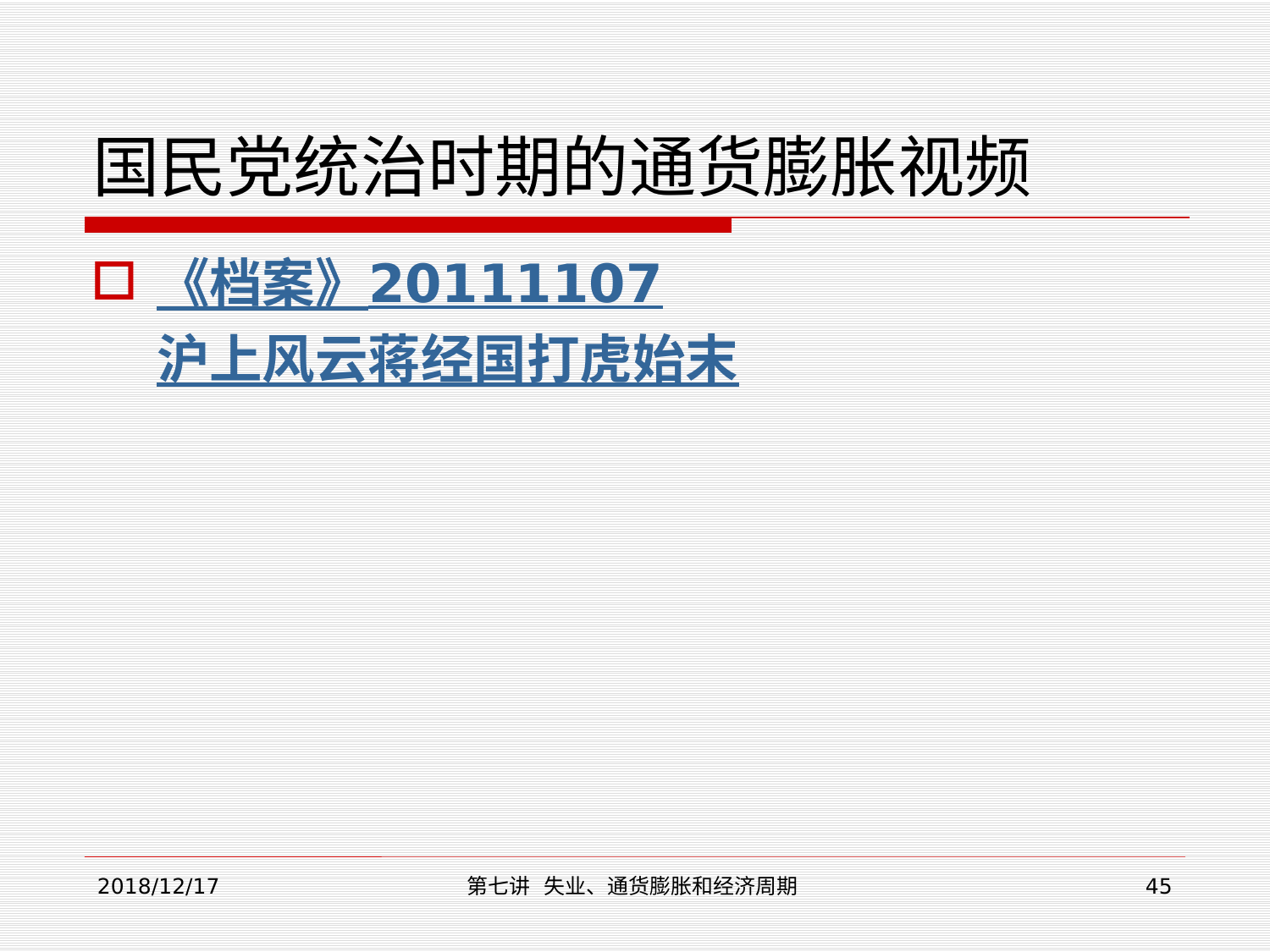

# 国民党统治时期的通货膨胀视频
《档案》20111107沪上风云蒋经国打虎始末
2018/12/17
第七讲   失业、通货膨胀和经济周期
45